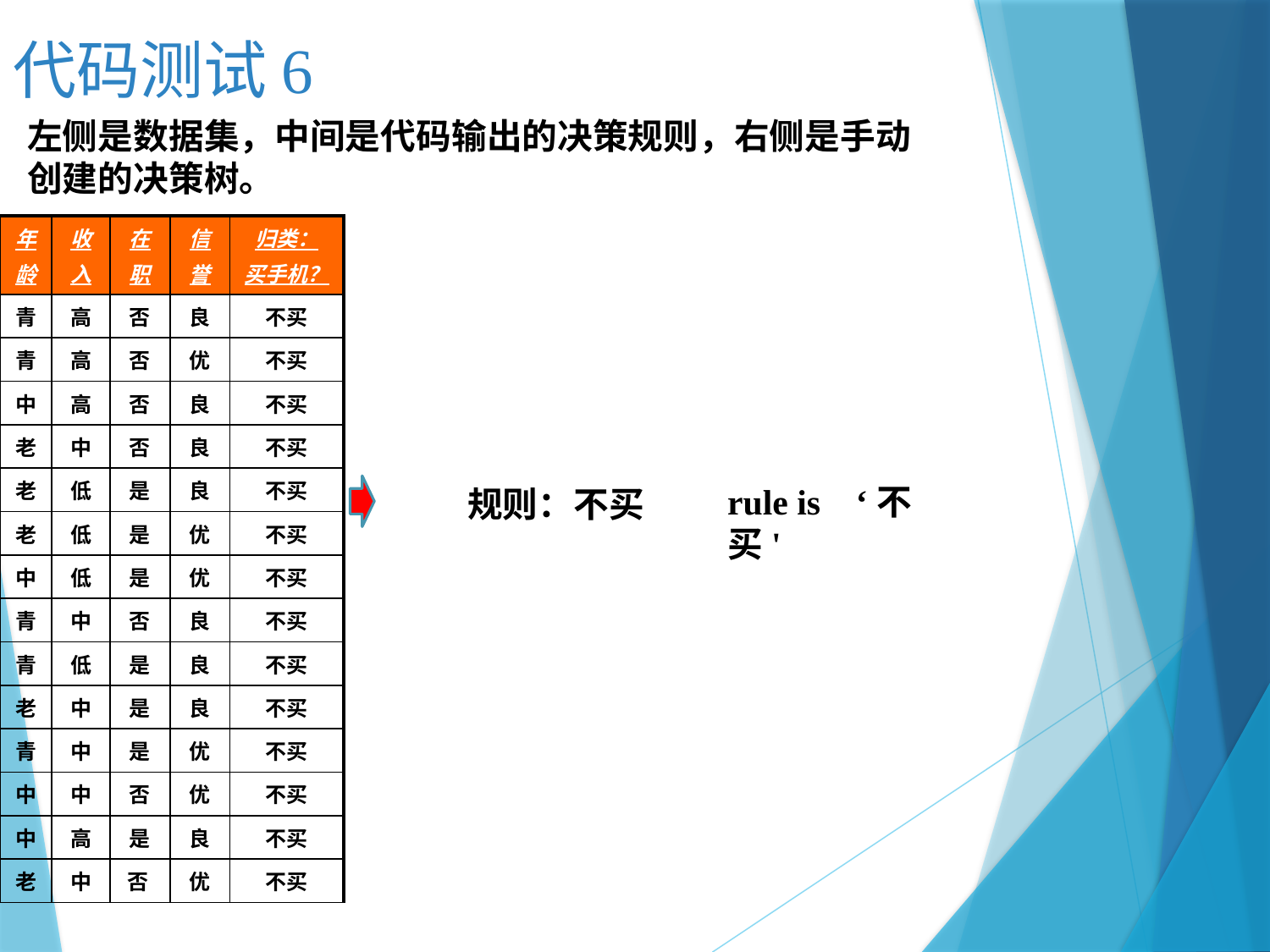

代码测试6
左侧是数据集，中间是代码输出的决策规则，右侧是手动创建的决策树。
| 年 龄 | 收 入 | 在 职 | 信 誉 | 归类： 买手机？ |
| --- | --- | --- | --- | --- |
| 青 | 高 | 否 | 良 | 不买 |
| 青 | 高 | 否 | 优 | 不买 |
| 中 | 高 | 否 | 良 | 不买 |
| 老 | 中 | 否 | 良 | 不买 |
| 老 | 低 | 是 | 良 | 不买 |
| 老 | 低 | 是 | 优 | 不买 |
| 中 | 低 | 是 | 优 | 不买 |
| 青 | 中 | 否 | 良 | 不买 |
| 青 | 低 | 是 | 良 | 不买 |
| 老 | 中 | 是 | 良 | 不买 |
| 青 | 中 | 是 | 优 | 不买 |
| 中 | 中 | 否 | 优 | 不买 |
| 中 | 高 | 是 | 良 | 不买 |
| 老 | 中 | 否 | 优 | 不买 |
rule is    ‘不买'

规则：不买